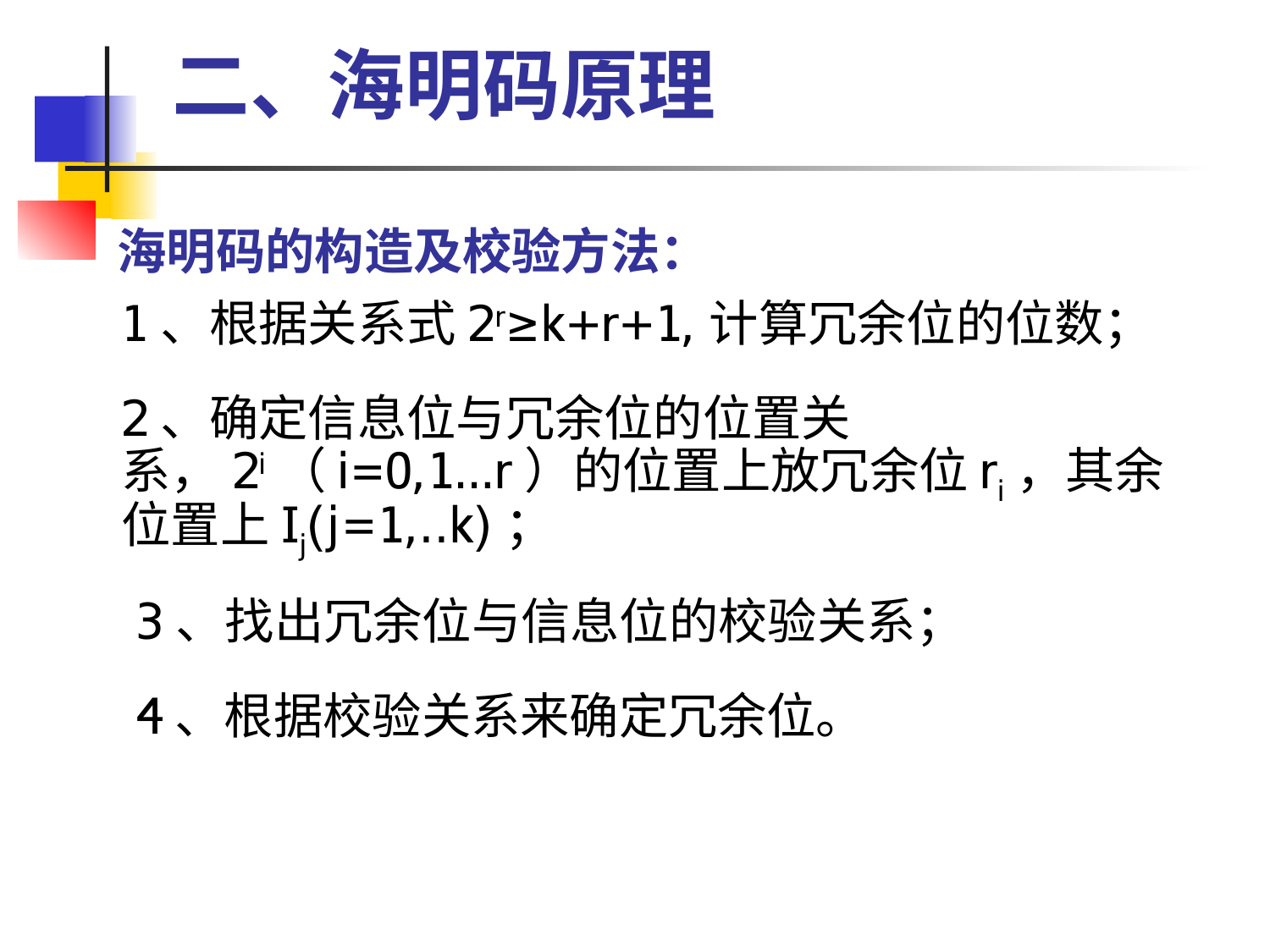

二、海明码原理
海明码的构造及校验方法：
1、根据关系式2r≥k+r+1,计算冗余位的位数；

2、确定信息位与冗余位的位置关系，2i（i=0,1…r）的位置上放冗余位ri，其余位置上Ij(j=1,..k)；

 3、找出冗余位与信息位的校验关系；

 4、根据校验关系来确定冗余位。

9